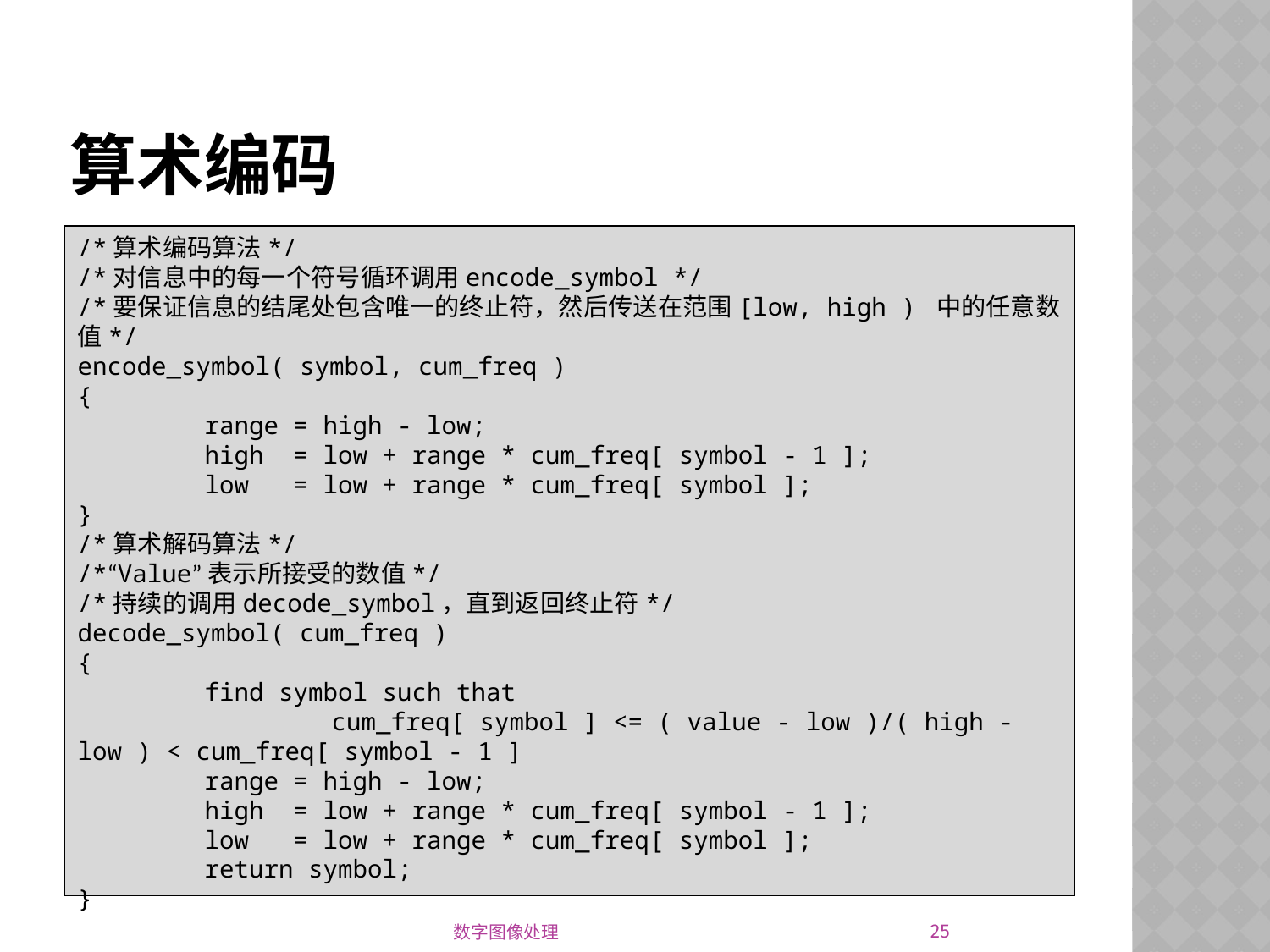

# 算术编码

/*算术编码算法*/
/*对信息中的每一个符号循环调用encode_symbol */
/*要保证信息的结尾处包含唯一的终止符，然后传送在范围[low, high ) 中的任意数值*/
encode_symbol( symbol, cum_freq )
{
	range = high - low;
	high  = low + range * cum_freq[ symbol - 1 ];
	low   = low + range * cum_freq[ symbol ];
}
/*算术解码算法*/
/*“Value”表示所接受的数值*/
/*持续的调用decode_symbol，直到返回终止符*/
decode_symbol( cum_freq )
{
	find symbol such that
		cum_freq[ symbol ] <= ( value - low )/( high - low ) < cum_freq[ symbol - 1 ]
	range = high - low;
	high  = low + range * cum_freq[ symbol - 1 ];
	low   = low + range * cum_freq[ symbol ];
	return symbol;
}
25
数字图像处理